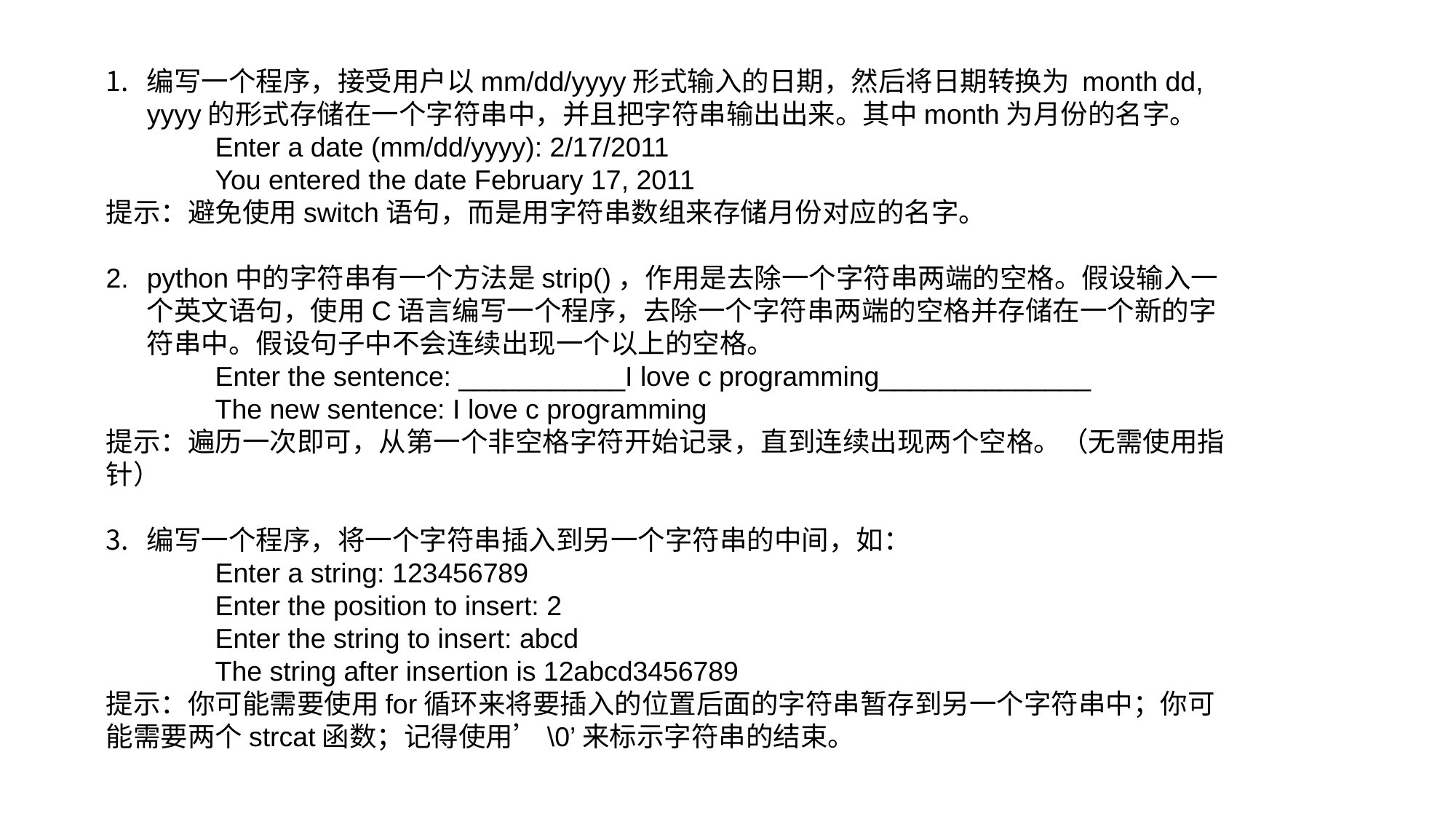

编写一个程序，接受用户以mm/dd/yyyy形式输入的日期，然后将日期转换为 month dd, yyyy的形式存储在一个字符串中，并且把字符串输出出来。其中month为月份的名字。
	Enter a date (mm/dd/yyyy): 2/17/2011
	You entered the date February 17, 2011
提示：避免使用switch语句，而是用字符串数组来存储月份对应的名字。

python中的字符串有一个方法是strip()，作用是去除一个字符串两端的空格。假设输入一个英文语句，使用C语言编写一个程序，去除一个字符串两端的空格并存储在一个新的字符串中。假设句子中不会连续出现一个以上的空格。
	Enter the sentence: ___________I love c programming______________
	The new sentence: I love c programming
提示：遍历一次即可，从第一个非空格字符开始记录，直到连续出现两个空格。（无需使用指针）

编写一个程序，将一个字符串插入到另一个字符串的中间，如：
	Enter a string: 123456789
	Enter the position to insert: 2
	Enter the string to insert: abcd
	The string after insertion is 12abcd3456789
提示：你可能需要使用for循环来将要插入的位置后面的字符串暂存到另一个字符串中；你可能需要两个strcat函数；记得使用’\0’来标示字符串的结束。